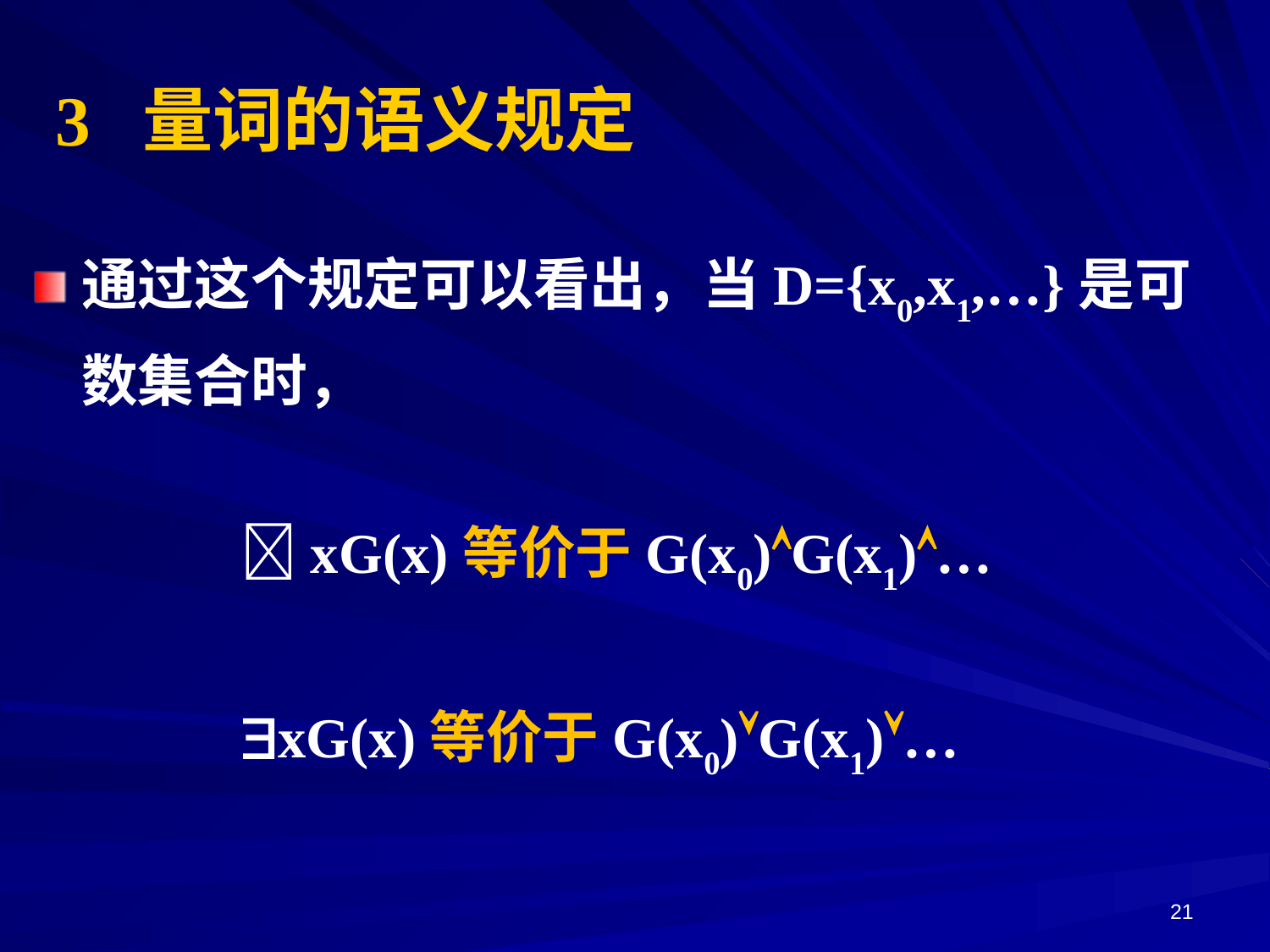

# 3  量词的语义规定
通过这个规定可以看出，当D={x0,x1,…}是可数集合时，
	∀xG(x)等价于G(x0)∧G(x1)∧…
	∃xG(x)等价于G(x0)∨G(x1)∨…

21